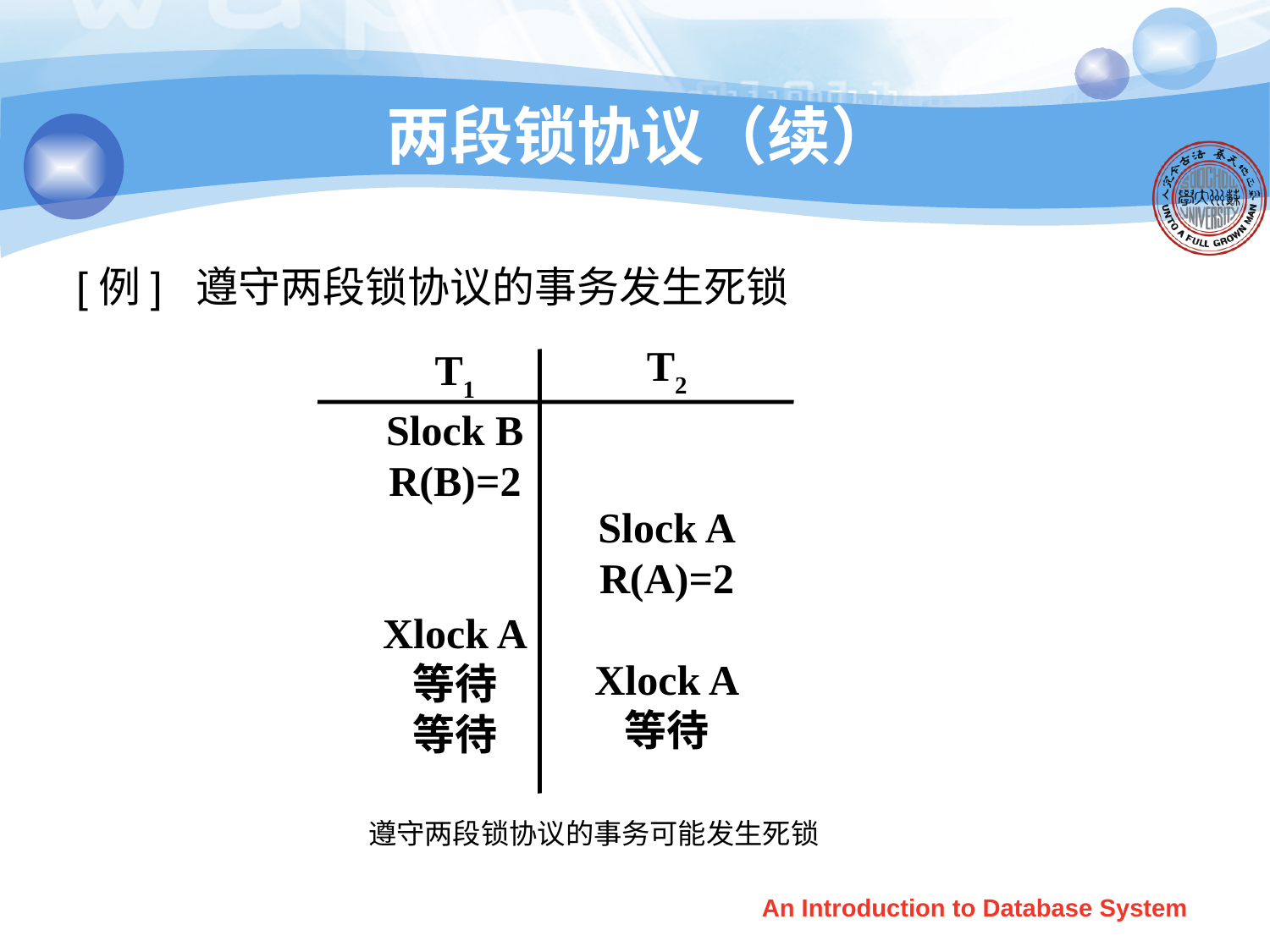

# 两段锁协议（续）
[例]  遵守两段锁协议的事务发生死锁
T1
Slock B
R(B)=2

Xlock A
等待
等待

T2

Slock A
R(A)=2

Xlock A
等待

遵守两段锁协议的事务可能发生死锁
An Introduction to Database System